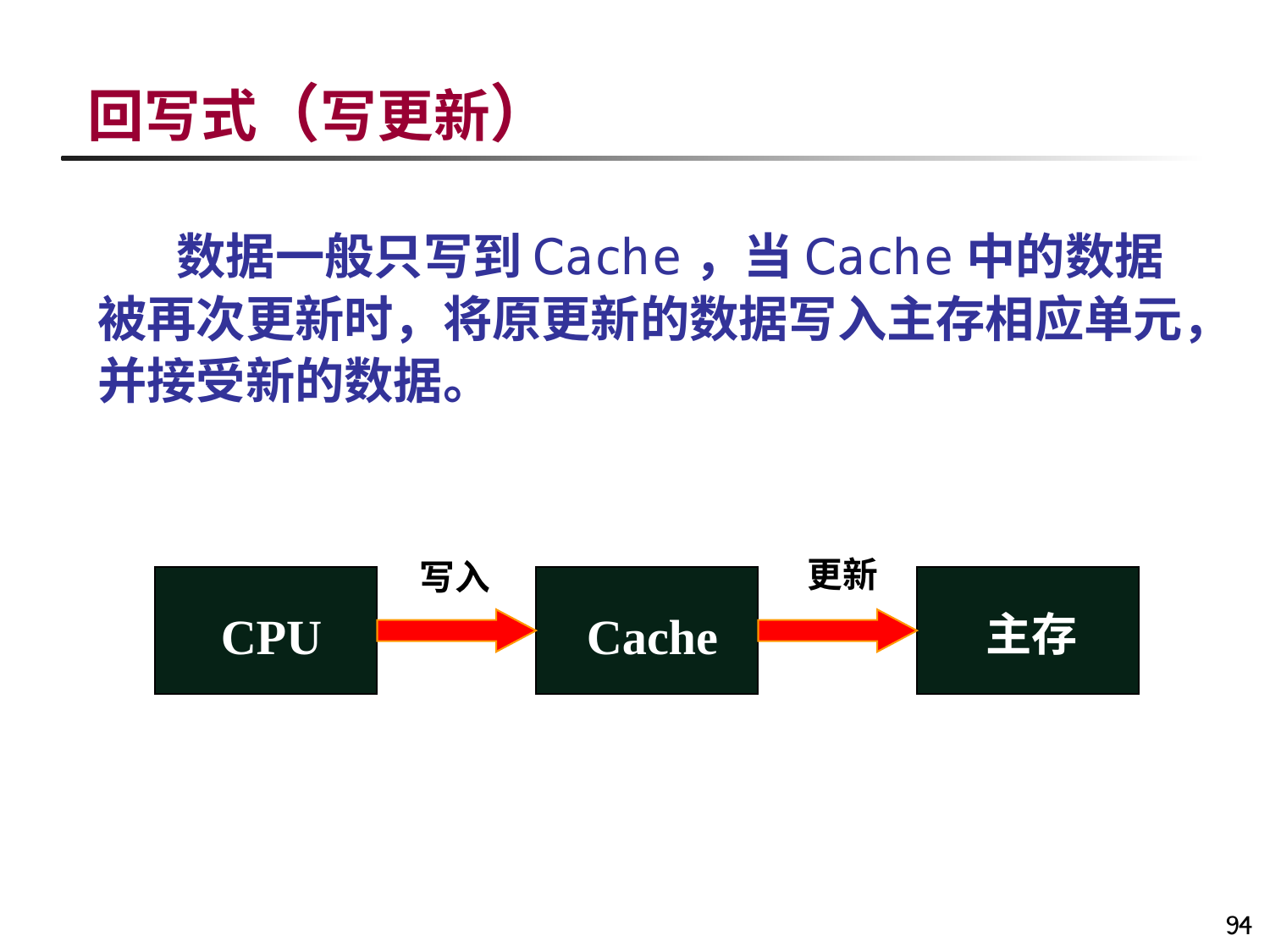

# 回写式（写更新）
      数据一般只写到Cache，当Cache中的数据被再次更新时，将原更新的数据写入主存相应单元，并接受新的数据。
更新
写入

CPU
Cache
主存

94